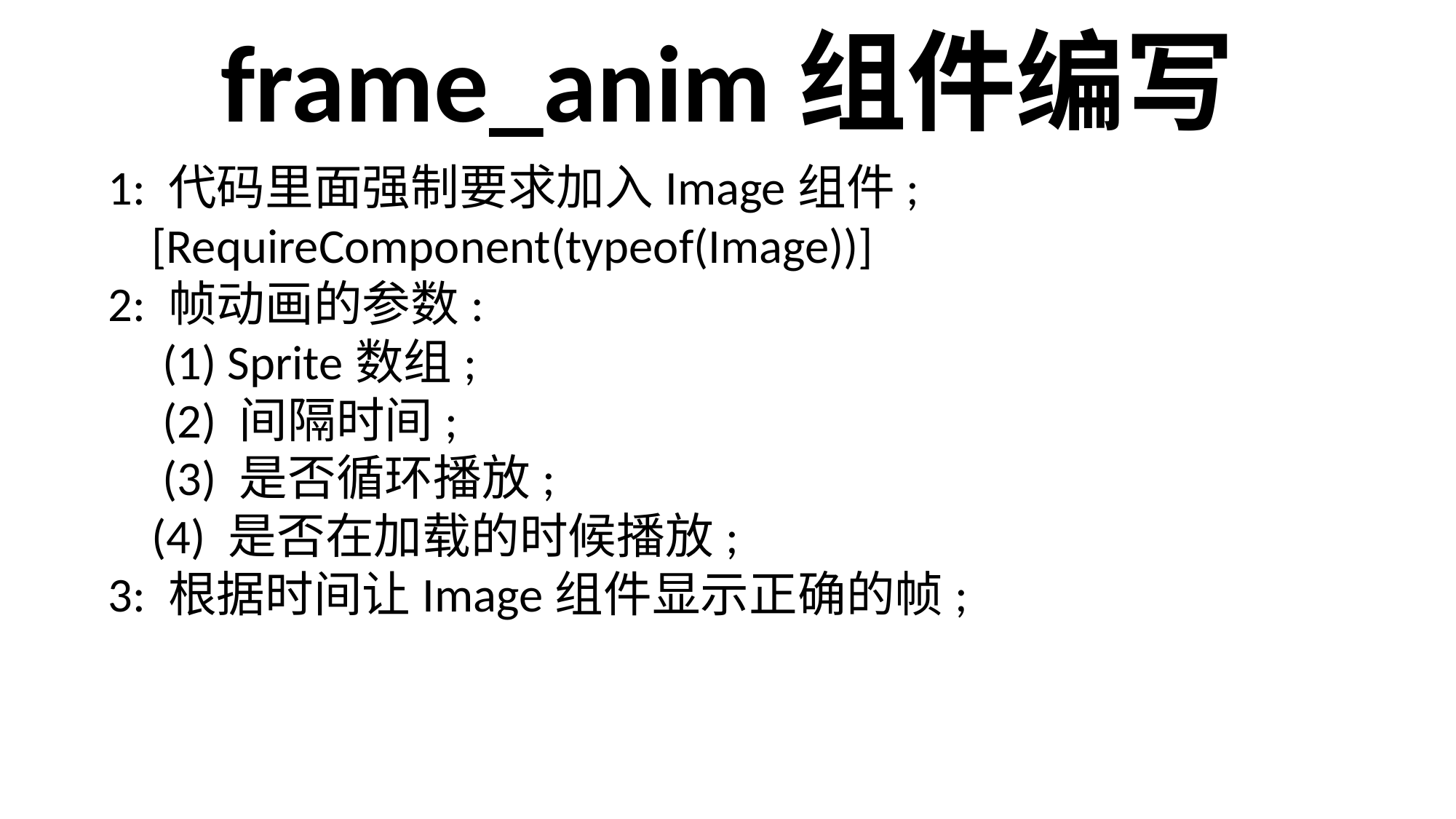

frame_anim组件编写
1: 代码里面强制要求加入Image组件;
    [RequireComponent(typeof(Image))]
2: 帧动画的参数:
     (1) Sprite数组;
     (2) 间隔时间;
     (3) 是否循环播放;
    (4) 是否在加载的时候播放;
3: 根据时间让Image组件显示正确的帧;
2